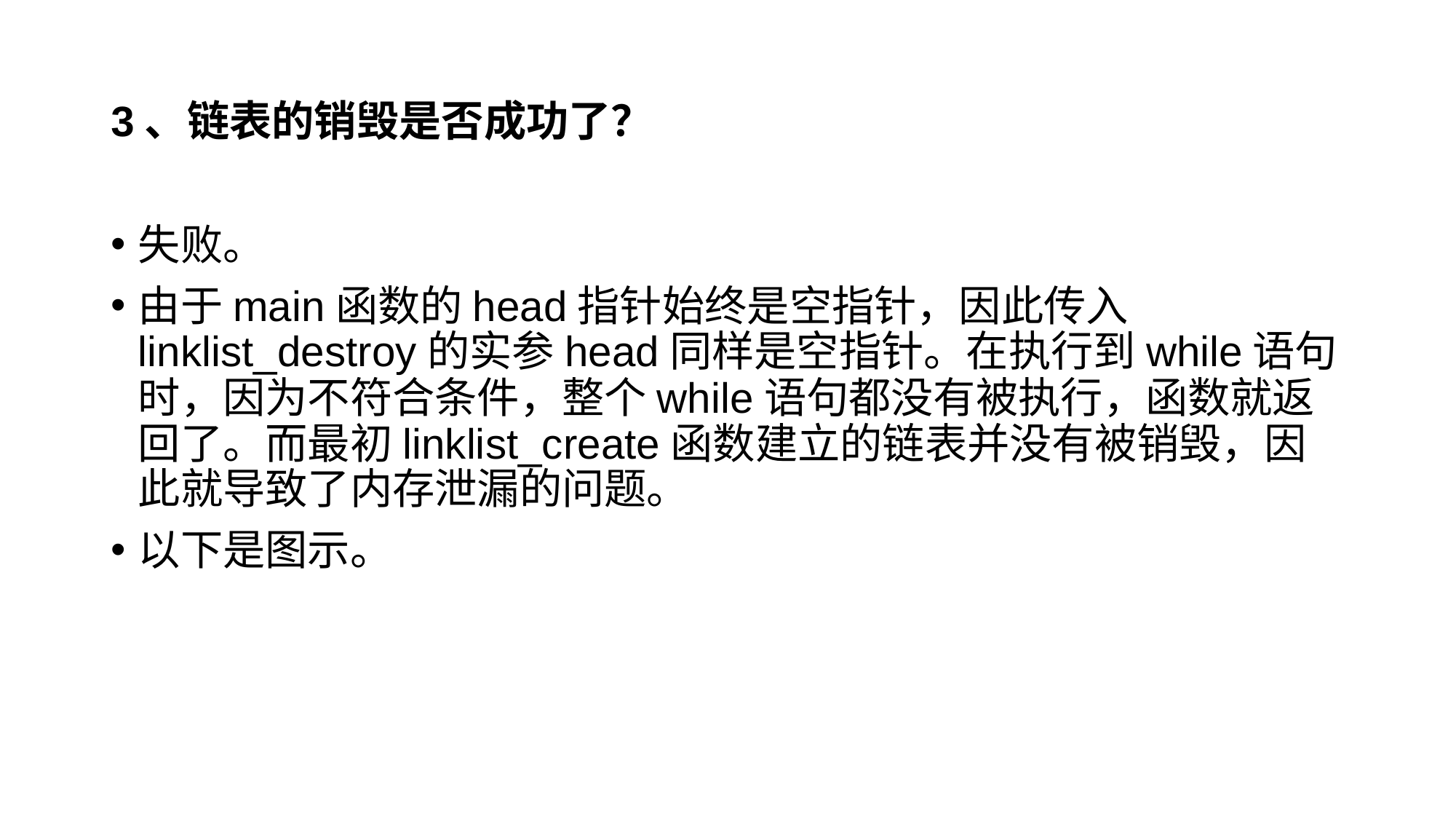

# 3、链表的销毁是否成功了？
失败。
由于main函数的head指针始终是空指针，因此传入linklist_destroy的实参head同样是空指针。在执行到while语句时，因为不符合条件，整个while语句都没有被执行，函数就返回了。而最初linklist_create函数建立的链表并没有被销毁，因此就导致了内存泄漏的问题。
以下是图示。